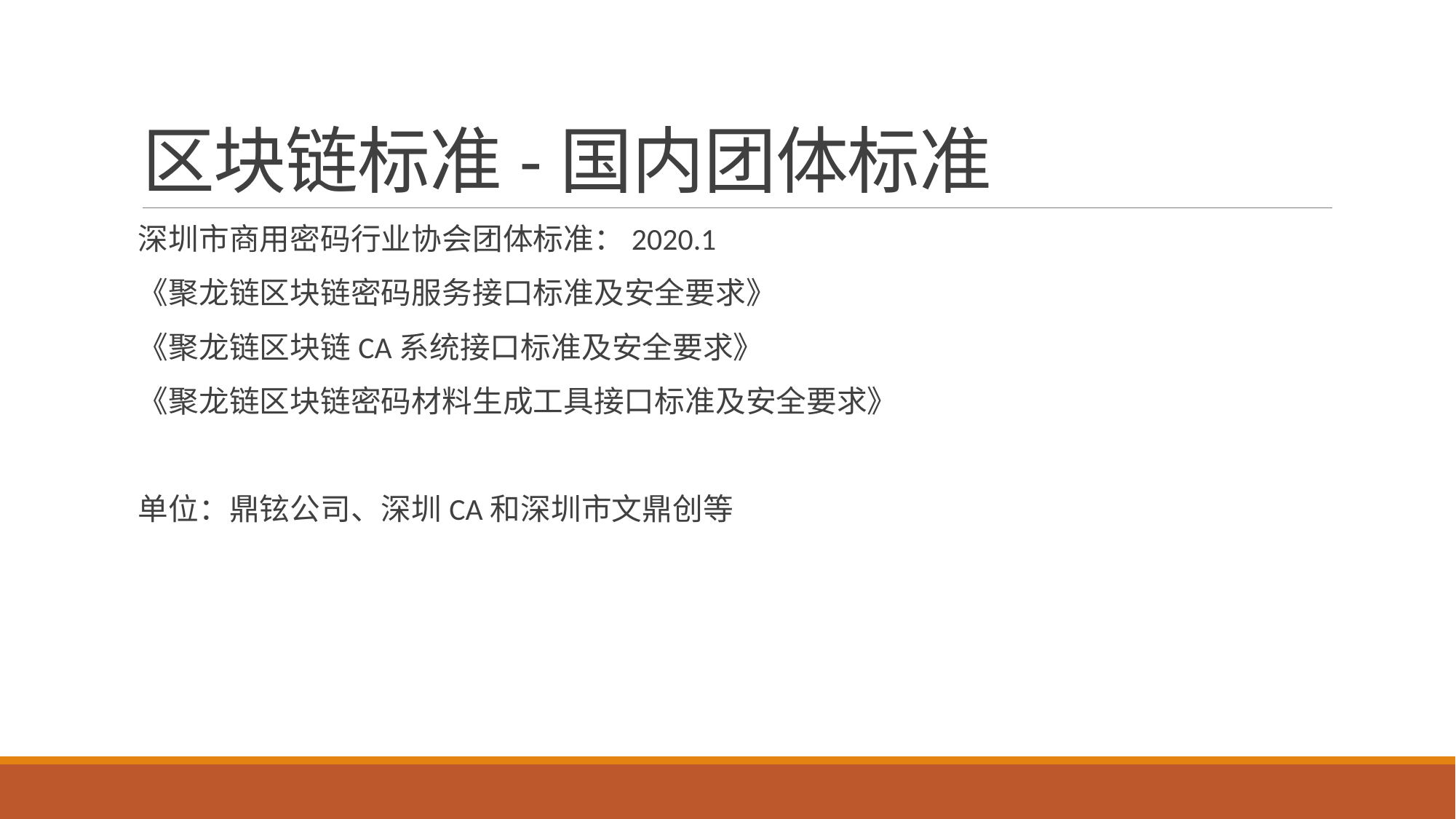

# 区块链标准-国内团体标准
深圳市商用密码行业协会团体标准：2020.1
《聚龙链区块链密码服务接口标准及安全要求》
《聚龙链区块链CA系统接口标准及安全要求》
《聚龙链区块链密码材料生成工具接口标准及安全要求》

单位：鼎铉公司、深圳CA和深圳市文鼎创等